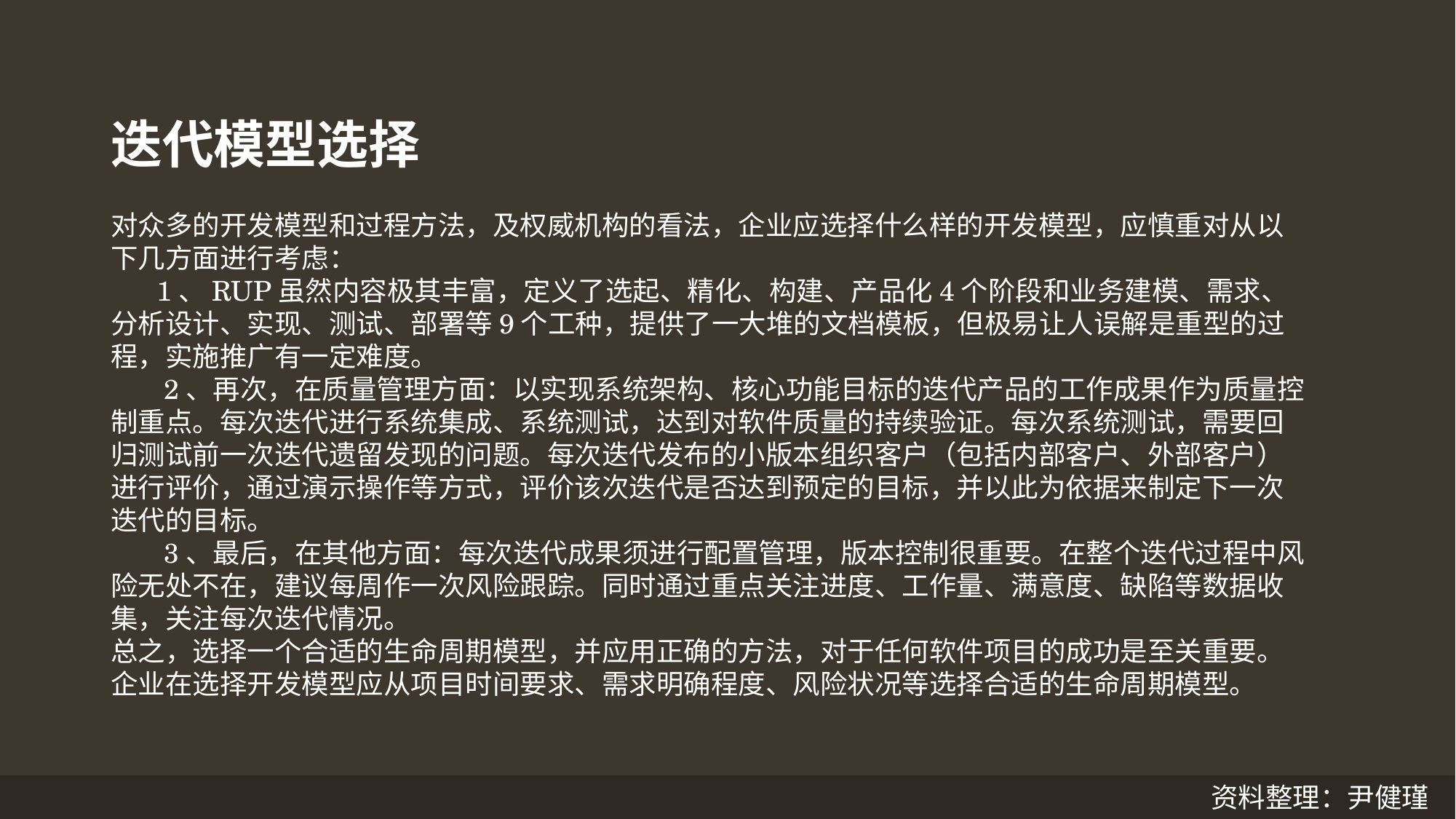

# 迭代模型选择
对众多的开发模型和过程方法，及权威机构的看法，企业应选择什么样的开发模型，应慎重对从以下几方面进行考虑：
      1、RUP虽然内容极其丰富，定义了选起、精化、构建、产品化4个阶段和业务建模、需求、分析设计、实现、测试、部署等9个工种，提供了一大堆的文档模板，但极易让人误解是重型的过程，实施推广有一定难度。
       2、再次，在质量管理方面：以实现系统架构、核心功能目标的迭代产品的工作成果作为质量控制重点。每次迭代进行系统集成、系统测试，达到对软件质量的持续验证。每次系统测试，需要回归测试前一次迭代遗留发现的问题。每次迭代发布的小版本组织客户（包括内部客户、外部客户）进行评价，通过演示操作等方式，评价该次迭代是否达到预定的目标，并以此为依据来制定下一次迭代的目标。
       3、最后，在其他方面：每次迭代成果须进行配置管理，版本控制很重要。在整个迭代过程中风险无处不在，建议每周作一次风险跟踪。同时通过重点关注进度、工作量、满意度、缺陷等数据收集，关注每次迭代情况。
总之，选择一个合适的生命周期模型，并应用正确的方法，对于任何软件项目的成功是至关重要。企业在选择开发模型应从项目时间要求、需求明确程度、风险状况等选择合适的生命周期模型。

资料整理：尹健瑾